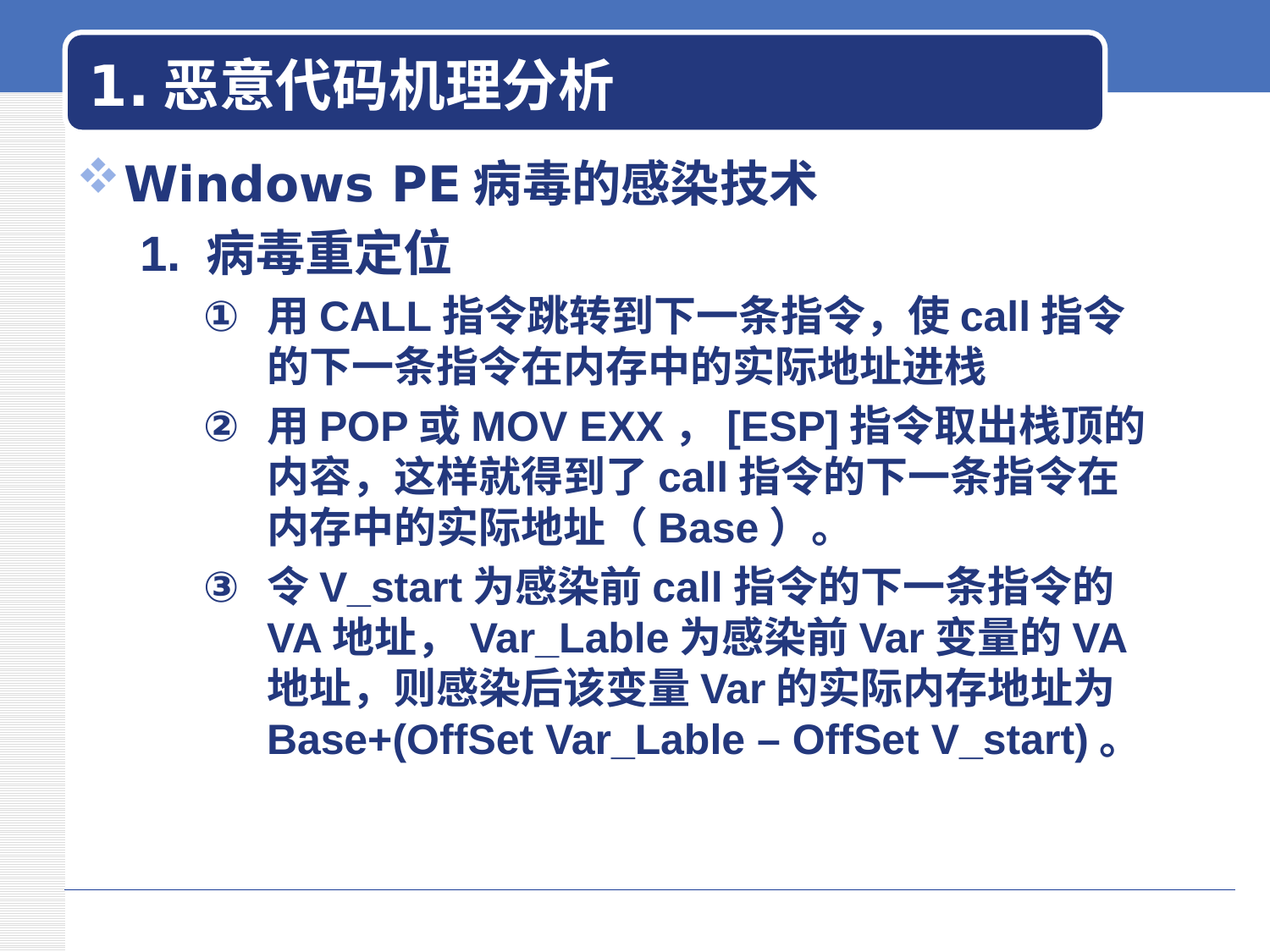

# 1.恶意代码机理分析
Windows PE病毒的感染技术
1. 病毒重定位
用CALL指令跳转到下一条指令，使call指令的下一条指令在内存中的实际地址进栈
用POP或MOV EXX，[ESP]指令取出栈顶的内容，这样就得到了call指令的下一条指令在内存中的实际地址（Base）。
令V_start为感染前call指令的下一条指令的VA地址，Var_Lable为感染前Var变量的VA地址，则感染后该变量Var的实际内存地址为Base+(OffSet Var_Lable – OffSet V_start)。